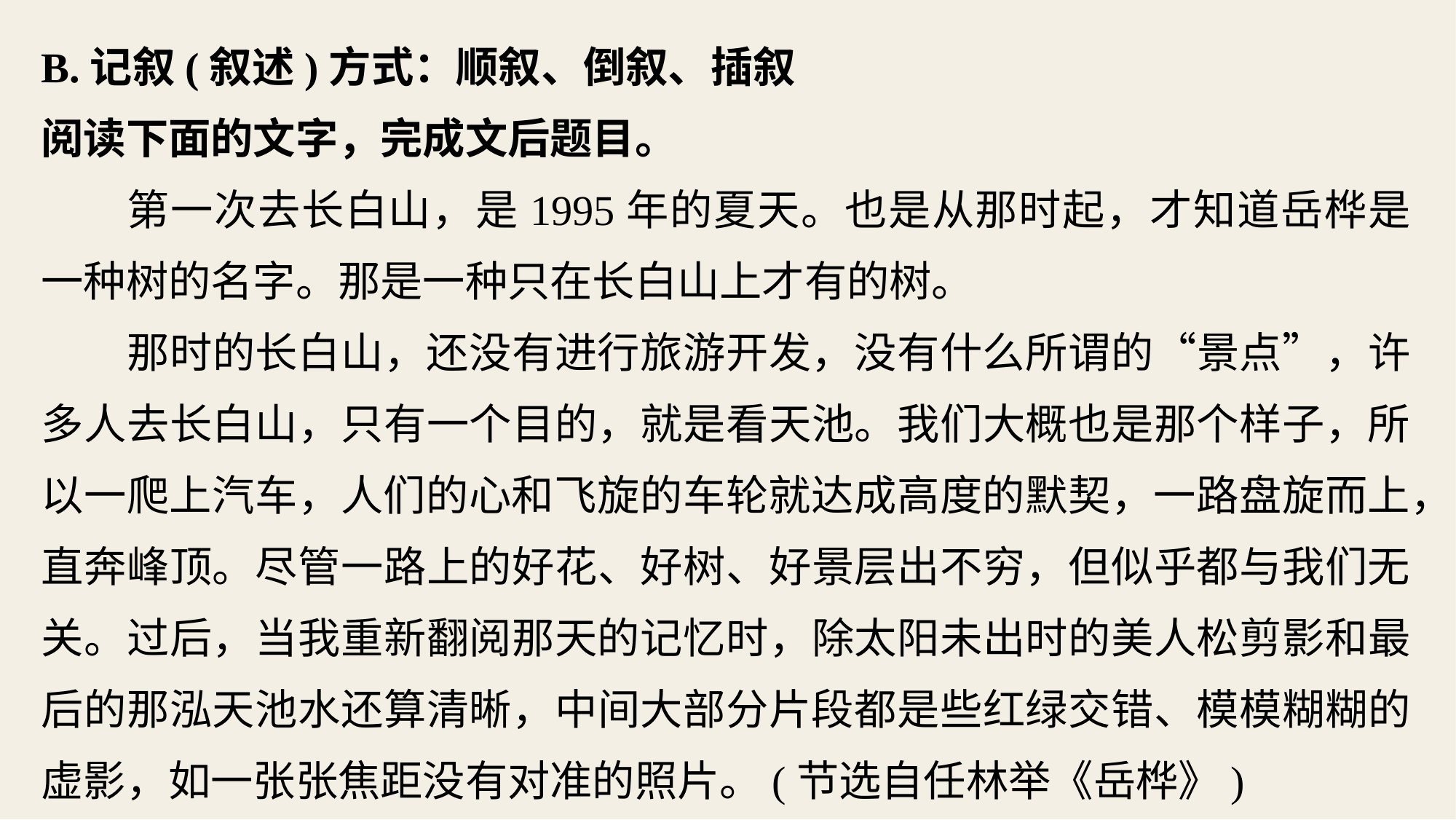

B.记叙(叙述)方式：顺叙、倒叙、插叙
阅读下面的文字，完成文后题目。
第一次去长白山，是1995年的夏天。也是从那时起，才知道岳桦是一种树的名字。那是一种只在长白山上才有的树。
那时的长白山，还没有进行旅游开发，没有什么所谓的“景点”，许多人去长白山，只有一个目的，就是看天池。我们大概也是那个样子，所以一爬上汽车，人们的心和飞旋的车轮就达成高度的默契，一路盘旋而上，直奔峰顶。尽管一路上的好花、好树、好景层出不穷，但似乎都与我们无关。过后，当我重新翻阅那天的记忆时，除太阳未出时的美人松剪影和最后的那泓天池水还算清晰，中间大部分片段都是些红绿交错、模模糊糊的虚影，如一张张焦距没有对准的照片。(节选自任林举《岳桦》)